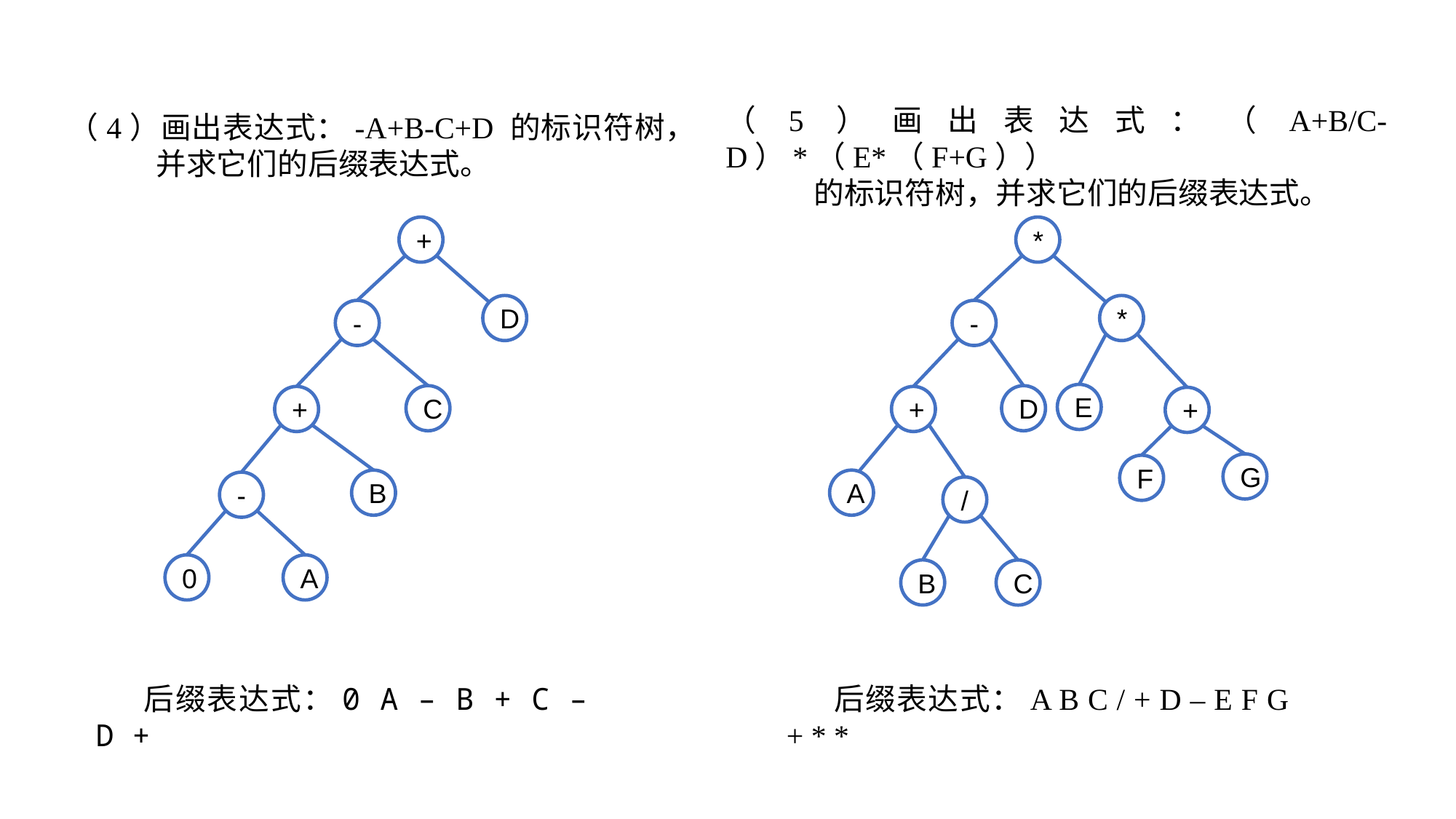

（5）画出表达式：（A+B/C-D）*（E*（F+G））
            的标识符树，并求它们的后缀表达式。
（4）画出表达式：-A+B-C+D 的标识符树，
            并求它们的后缀表达式。
+
*
D
*
-
-
E
C
D
+
+
+
G
F
A
B
-
/
0
A
B
C
后缀表达式：0 A – B + C – D +
后缀表达式：A B C / + D – E F G + * *